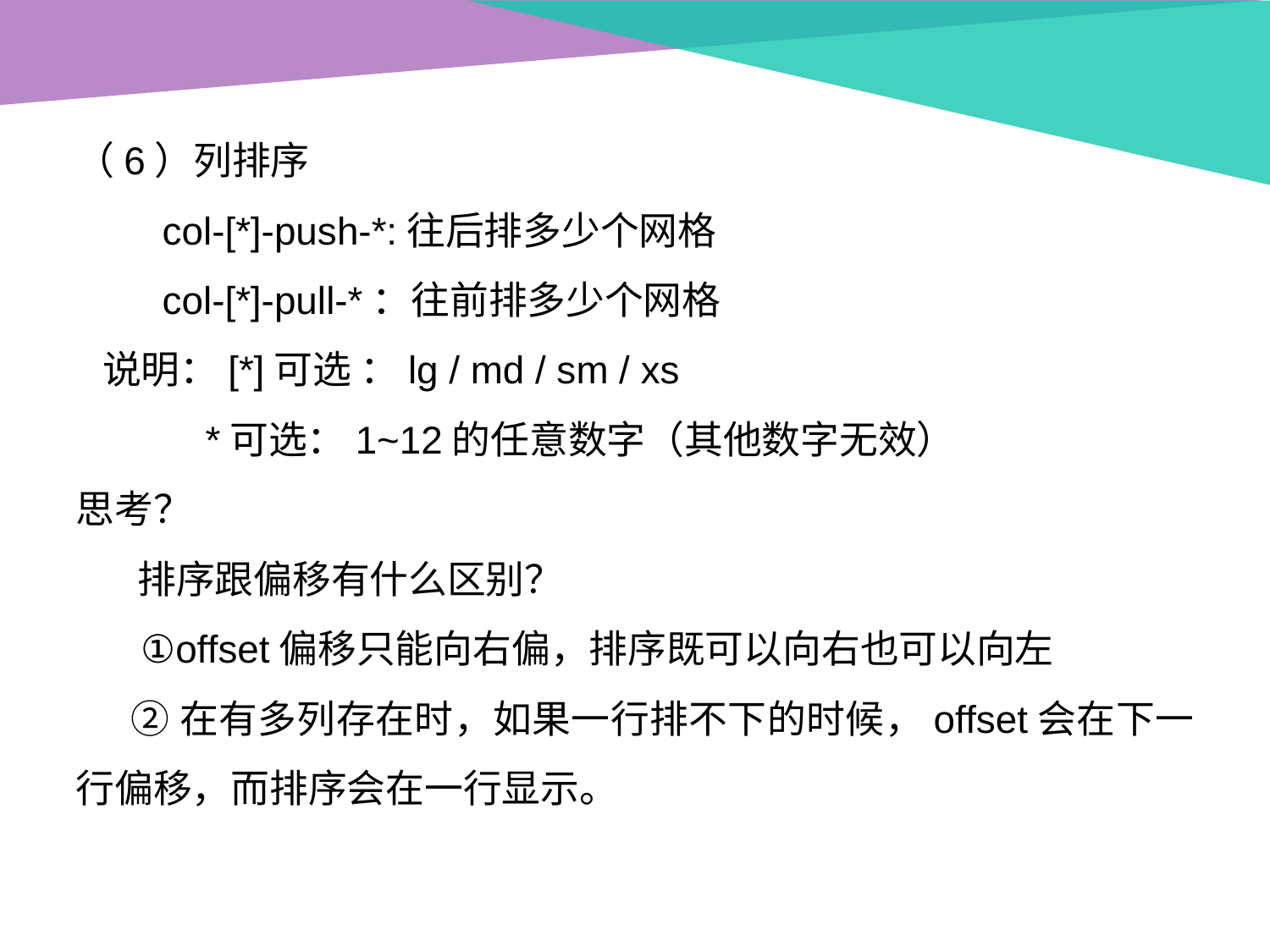

（6）列排序
        col-[*]-push-*:往后排多少个网格
        col-[*]-pull-*：往前排多少个网格
  说明：[*]可选 ：lg / md / sm / xs
            *可选：1~12的任意数字（其他数字无效）
思考？
      排序跟偏移有什么区别？
      ①offset偏移只能向右偏，排序既可以向右也可以向左
      ②在有多列存在时，如果一行排不下的时候，offset会在下一行偏移，而排序会在一行显示。